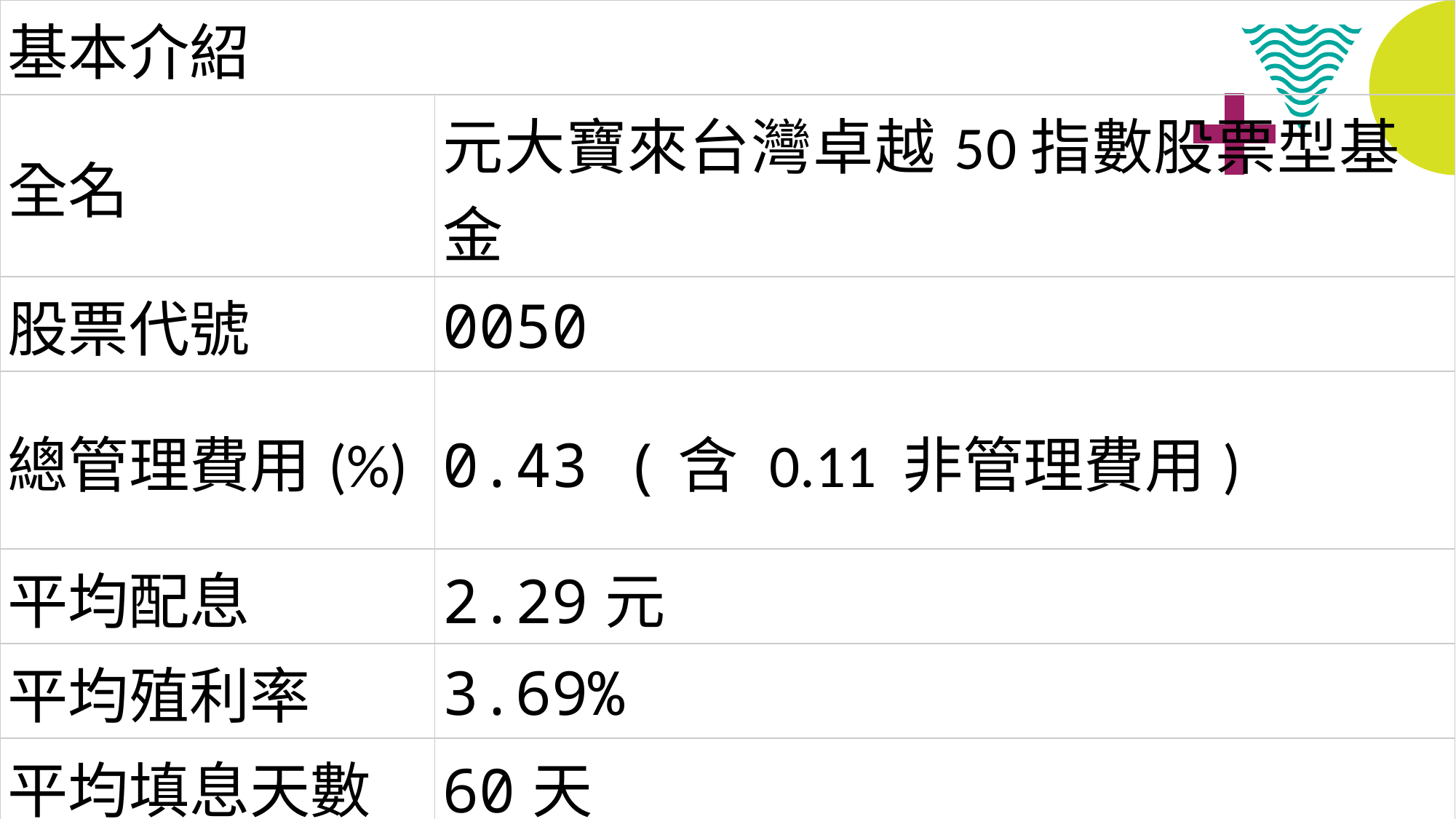

| 基本介紹 |  |
| --- | --- |
| 全名 | 元大寶來台灣卓越50指數股票型基金 |
| 股票代號 | 0050 |
| 總管理費用(%) | 0.43 (含 0.11 非管理費用) |
| 平均配息 | 2.29元 |
| 平均殖利率 | 3.69% |
| 平均填息天數 | 60天 |